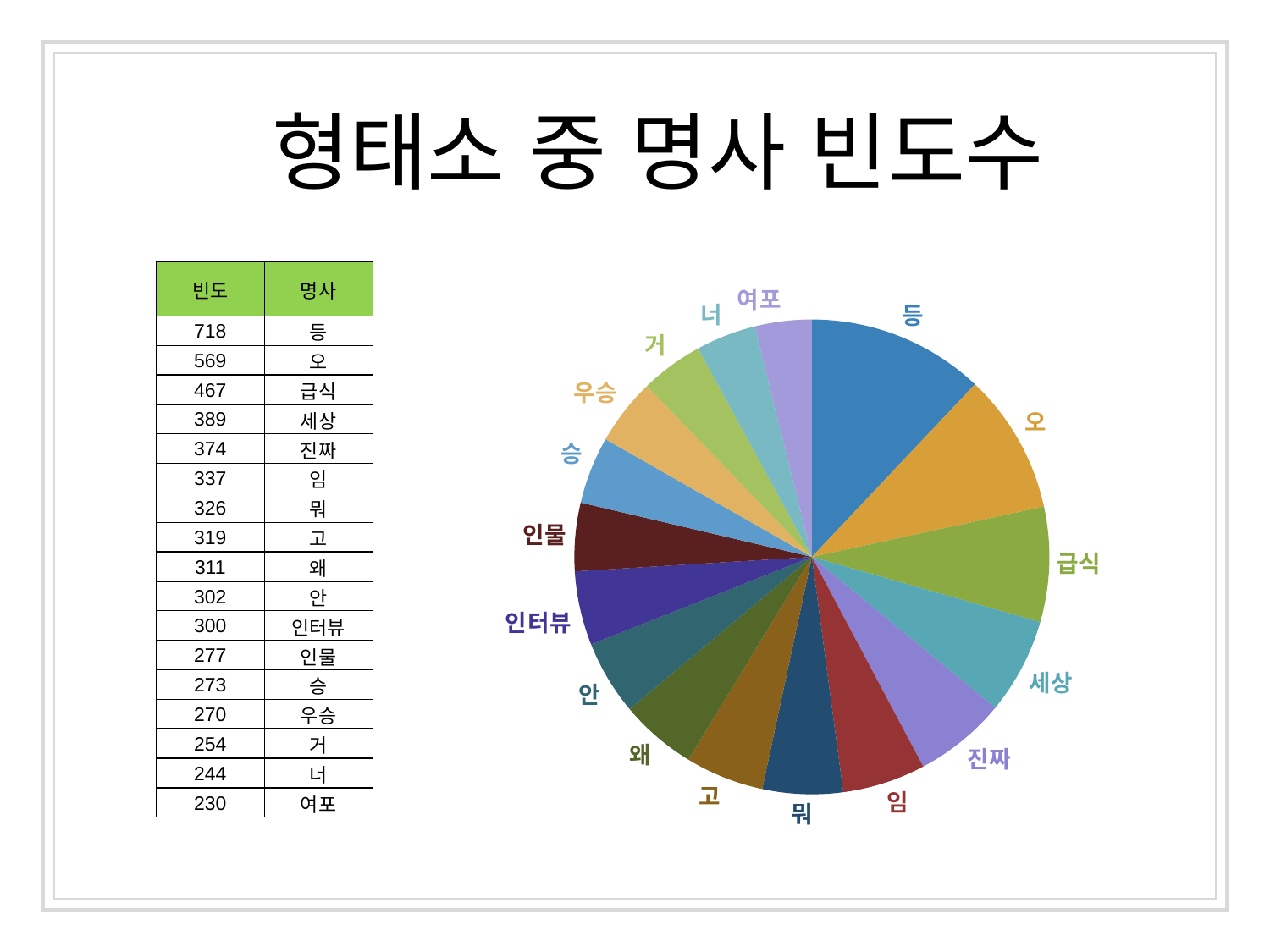

형태소 중 명사 빈도수
| 빈도 | 명사 |
| --- | --- |
| 718 | 등 |
| 569 | 오 |
| 467 | 급식 |
| 389 | 세상 |
| 374 | 진짜 |
| 337 | 임 |
| 326 | 뭐 |
| 319 | 고 |
| 311 | 왜 |
| 302 | 안 |
| 300 | 인터뷰 |
| 277 | 인물 |
| 273 | 승 |
| 270 | 우승 |
| 254 | 거 |
| 244 | 너 |
| 230 | 여포 |

### Chart

| Category | 명사 |
|---|---|
| 등 | 718.0 |
| 오 | 569.0 |
| 급식 | 467.0 |
| 세상 | 389.0 |
| 진짜 | 374.0 |
| 임 | 337.0 |
| 뭐 | 326.0 |
| 고 | 319.0 |
| 왜 | 311.0 |
| 안 | 302.0 |
| 인터뷰 | 300.0 |
| 인물 | 277.0 |
| 승 | 273.0 |
| 우승 | 270.0 |
| 거 | 254.0 |
| 너 | 244.0 |
| 여포 | 230.0 |